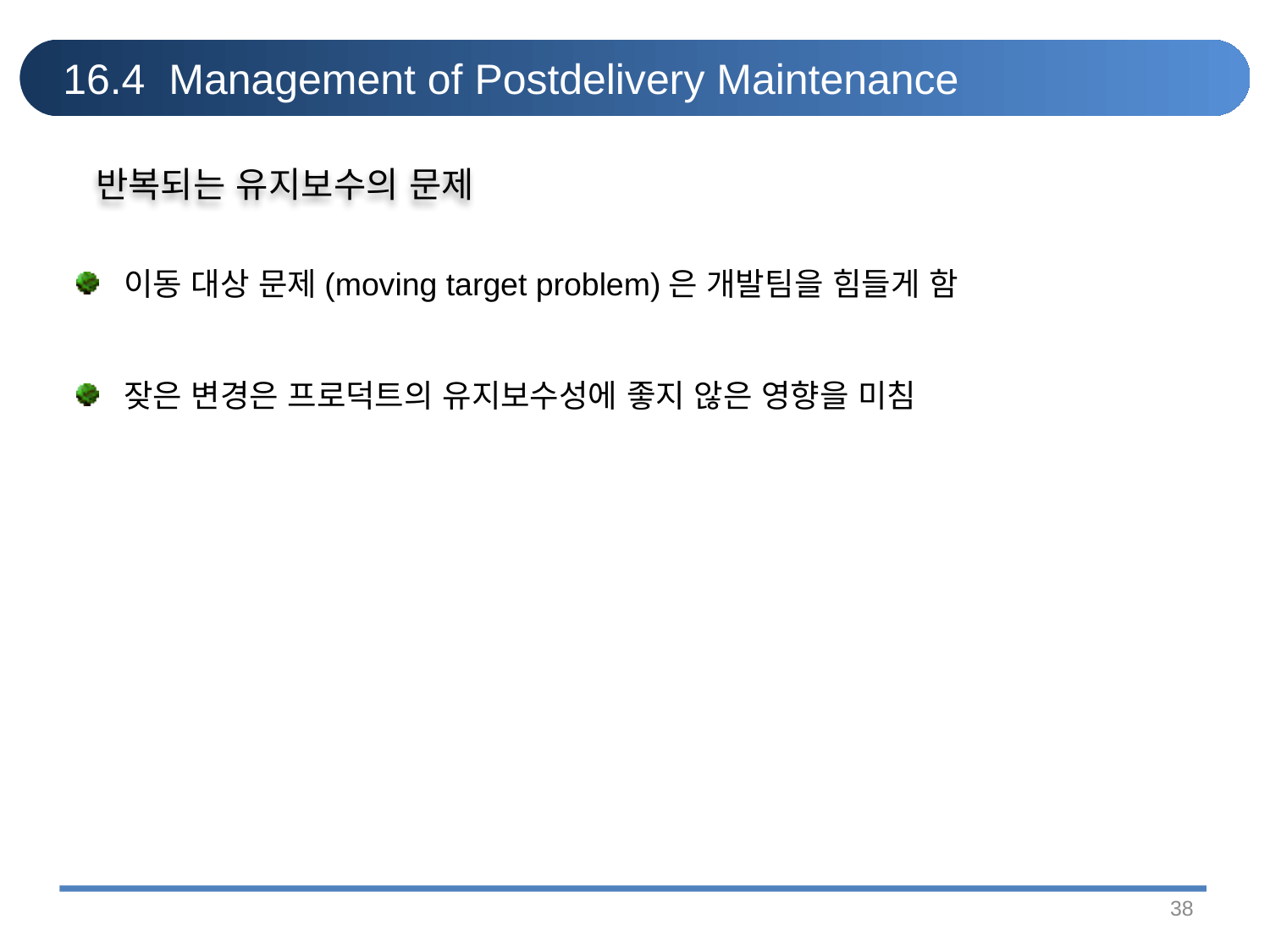

# 16.4  Management of Postdelivery Maintenance
반복되는 유지보수의 문제
이동 대상 문제(moving target problem)은 개발팀을 힘들게 함

잦은 변경은 프로덕트의 유지보수성에 좋지 않은 영향을 미침
38